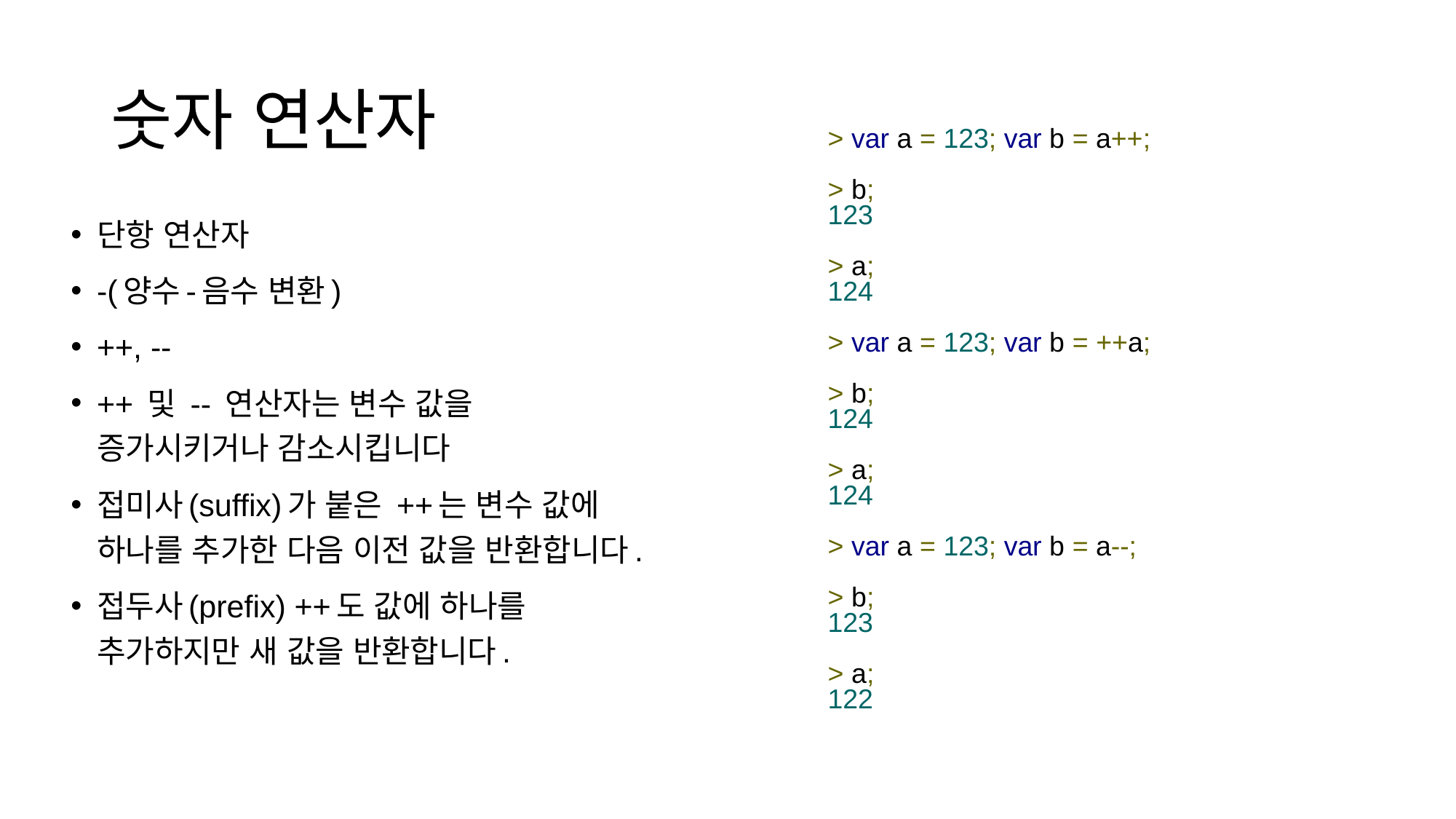

# 숫자 연산자
> var a = 123; var b = a++;

> b;
123

> a;
124

> var a = 123; var b = ++a;

> b;
124

> a;
124

> var a = 123; var b = a--;

> b;
123

> a;
122
단항 연산자
-(양수-음수 변환)
++, --
++ 및 -- 연산자는 변수 값을 증가시키거나 감소시킵니다
접미사(suffix)가 붙은 ++는 변수 값에 하나를 추가한 다음 이전 값을 반환합니다.
접두사(prefix) ++도 값에 하나를 추가하지만 새 값을 반환합니다.